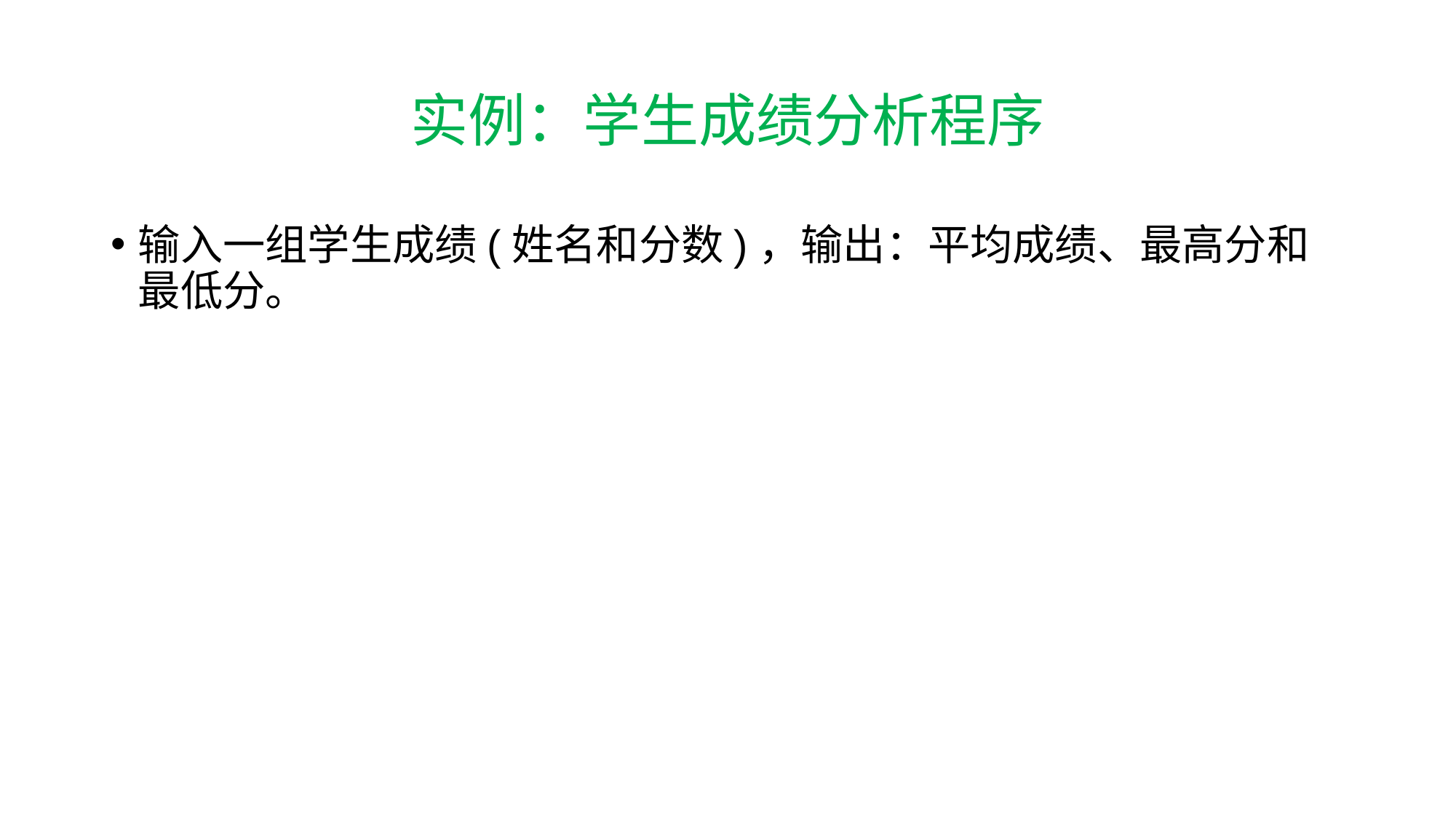

# 实例：学生成绩分析程序
输入一组学生成绩(姓名和分数)，输出：平均成绩、最高分和最低分。